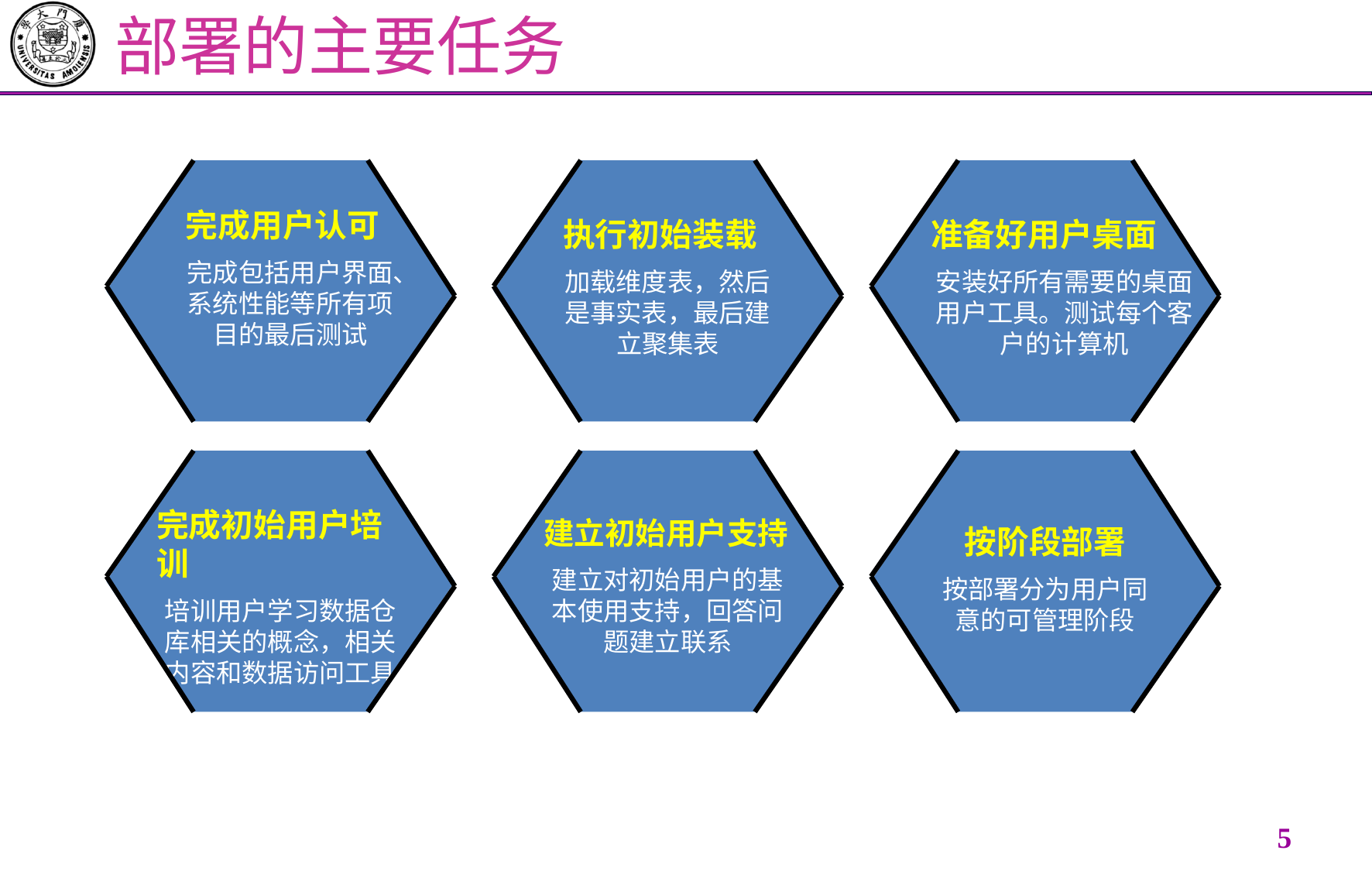

# 部署的主要任务

完成用户认可
完成包括用户界面、系统性能等所有项目的最后测试
执行初始装载
加载维度表，然后是事实表，最后建立聚集表
准备好用户桌面
安装好所有需要的桌面用户工具。测试每个客户的计算机

完成初始用户培训
培训用户学习数据仓库相关的概念，相关内容和数据访问工具
建立初始用户支持
建立对初始用户的基本使用支持，回答问题建立联系
按阶段部署
按部署分为用户同意的可管理阶段

5